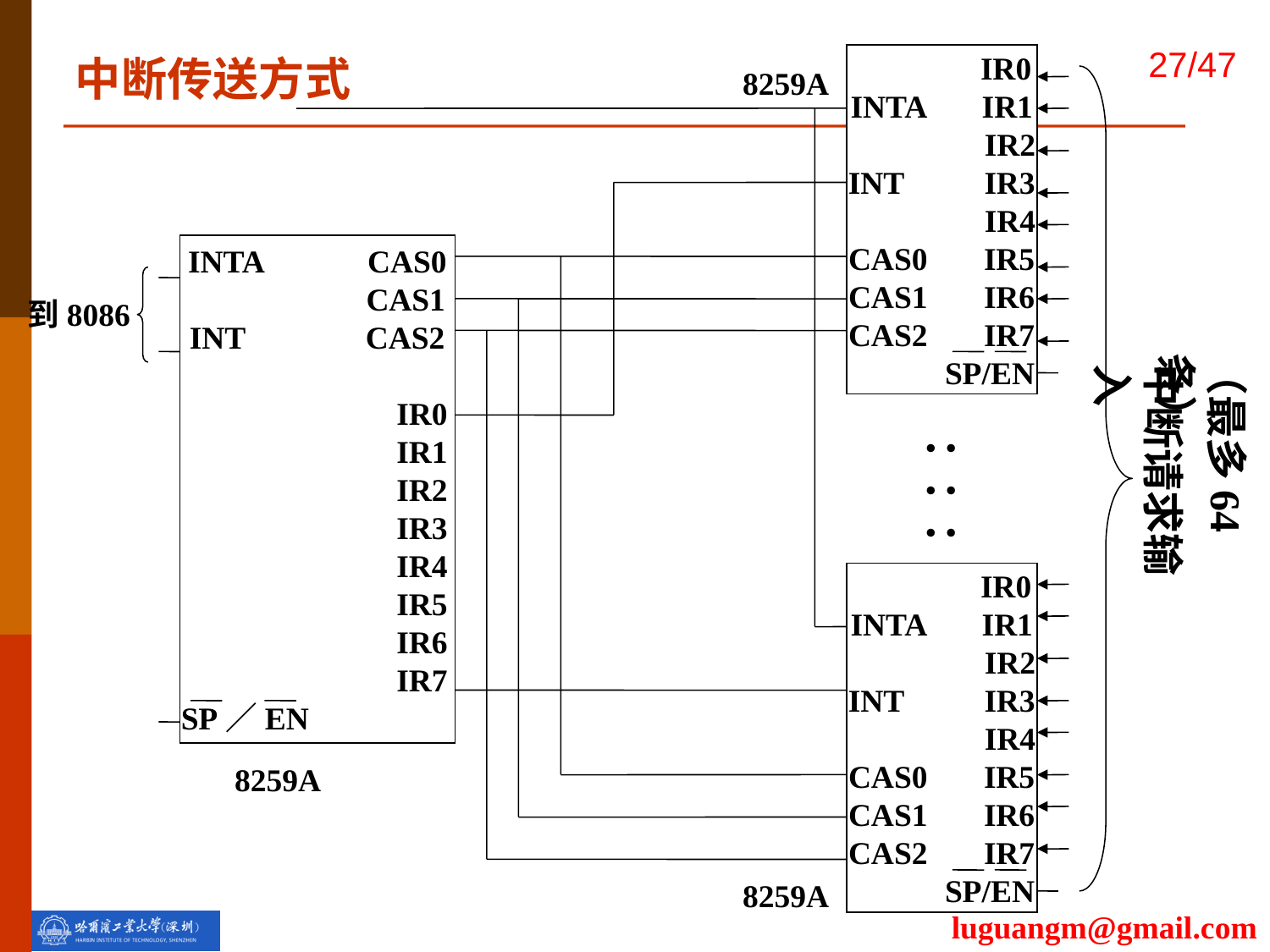

中断传送方式
                IR0
INTA       IR1
                 IR2
INT          IR3
                 IR4
CAS0       IR5
CAS1       IR6
CAS2       IR7
            SP/EN
8259A

INTA             CAS0
                      CAS1
INT               CAS2

                          IR0
                          IR1
                          IR2
                          IR3
                          IR4
                          IR5
                          IR6
                          IR7
SP／EN

到8086

（最多64条）

中断请求输入

：：：
                IR0
INTA       IR1
                 IR2
INT          IR3
                 IR4
CAS0       IR5
CAS1       IR6
CAS2       IR7
            SP/EN

8259A

8259A